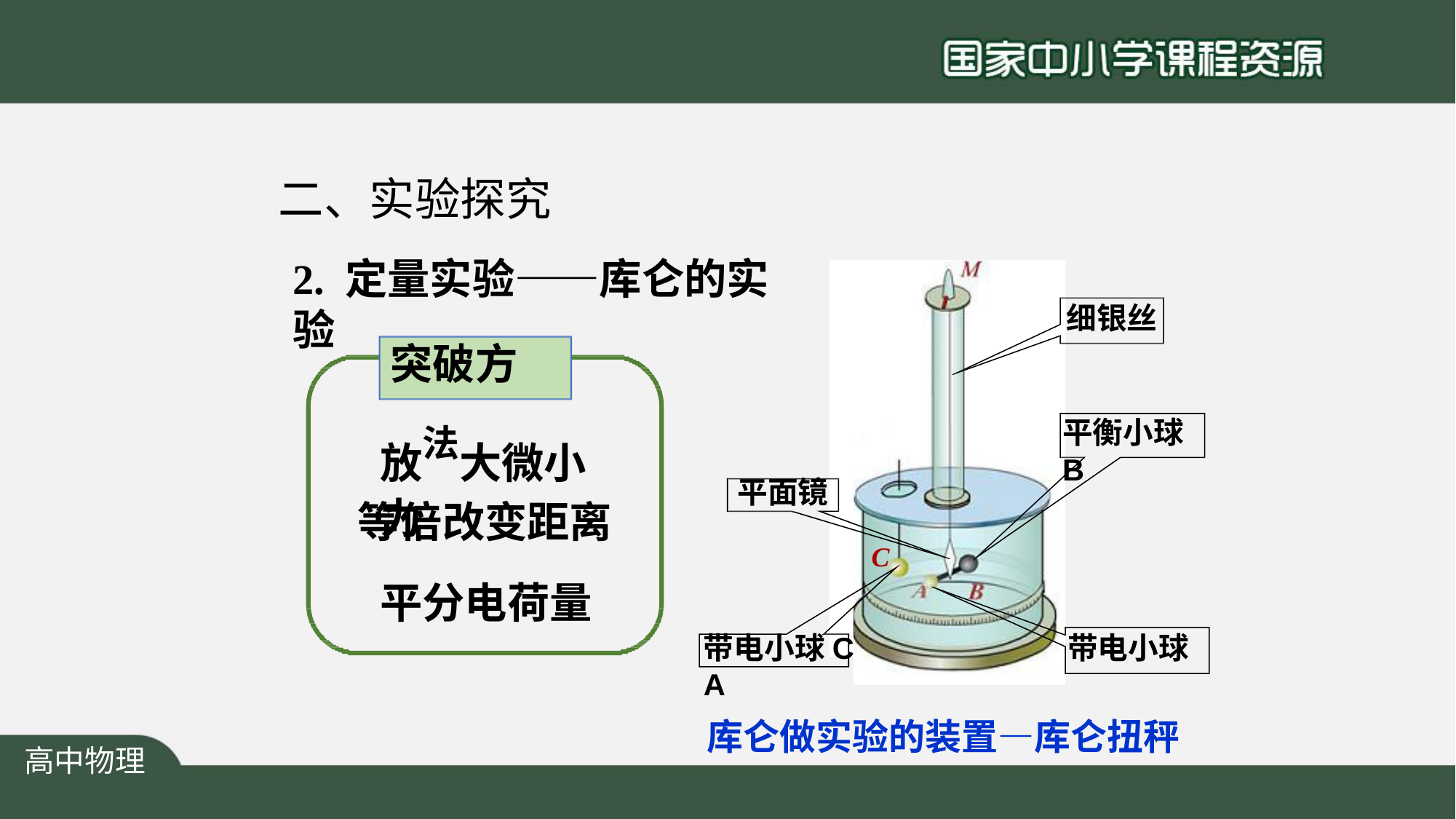

# 二、实验探究
2. 定量实验——库仑的实验

细银丝

突破方

平衡小球B

放法大微小力
等倍改变距离 平分电荷量
平面镜

C

带电小球C	带电小球A
库仑做实验的装置—库仑扭秤
高中物理